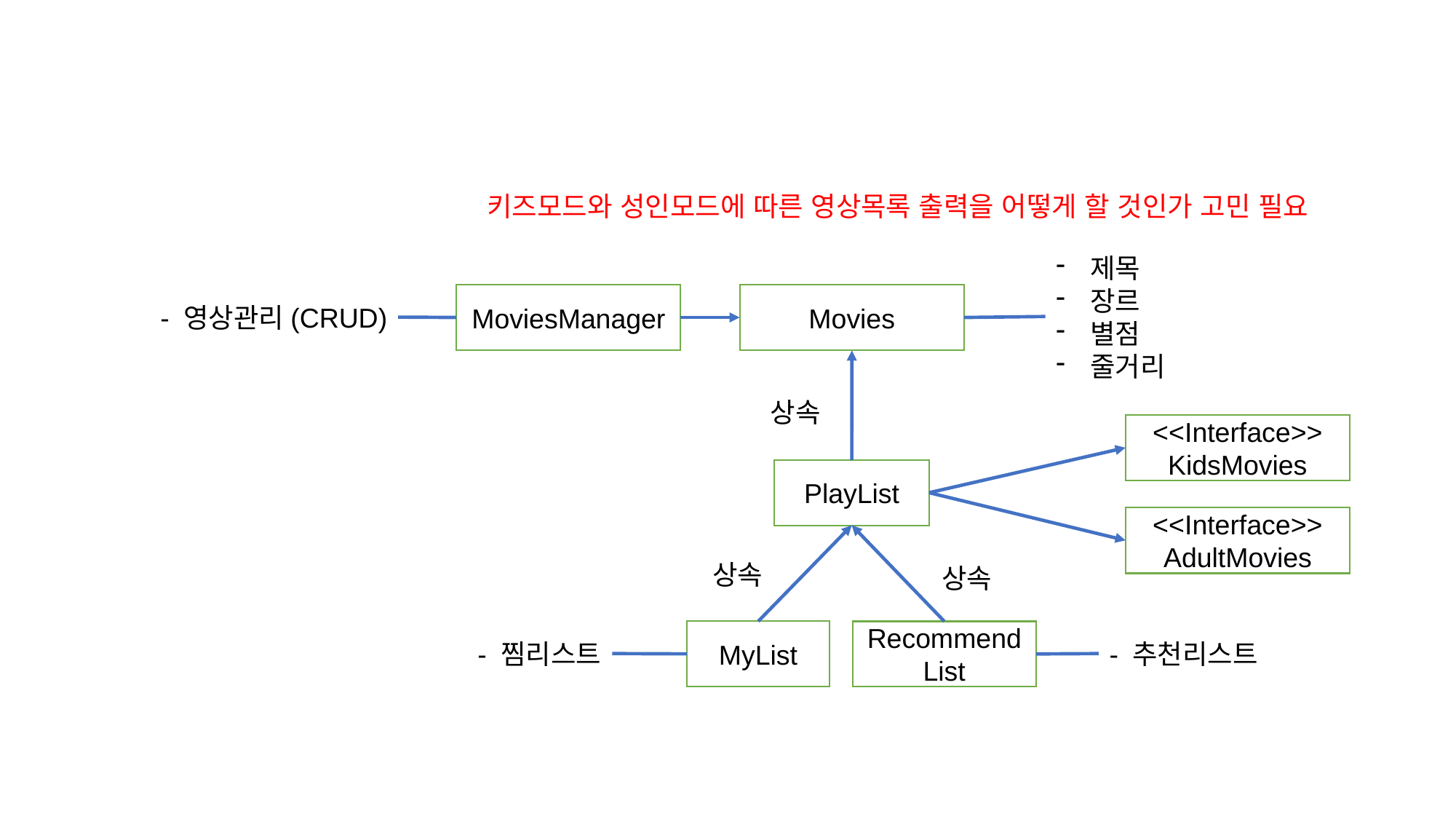

키즈모드와 성인모드에 따른 영상목록 출력을 어떻게 할 것인가 고민 필요
제목
장르
별점
줄거리
MoviesManager
Movies
- 영상관리(CRUD)
상속
<<Interface>>
KidsMovies
PlayList
<<Interface>>
AdultMovies
상속
상속
MyList
RecommendList
- 찜리스트
- 추천리스트